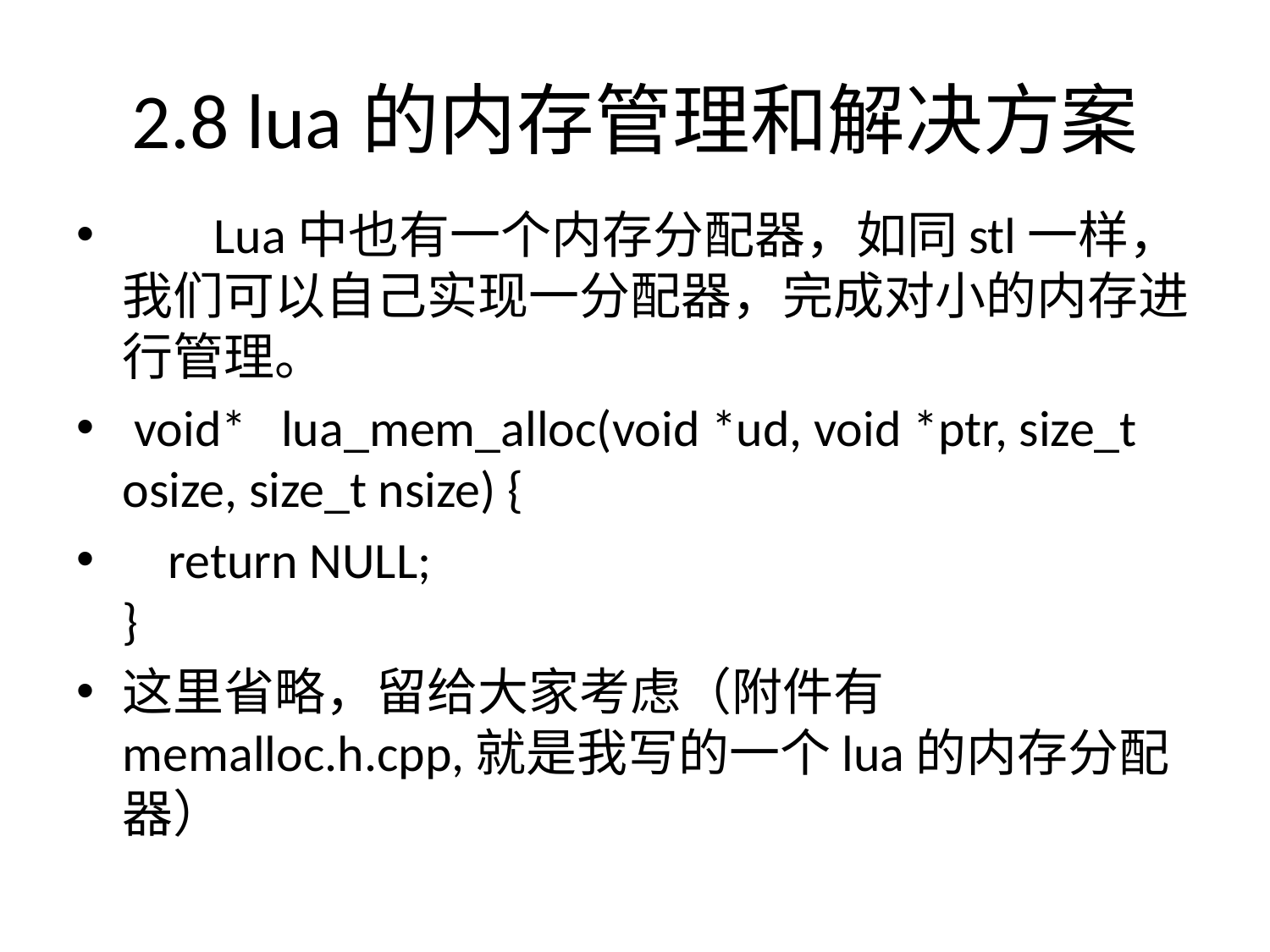

# 2.8 lua的内存管理和解决方案
        Lua中也有一个内存分配器，如同stl一样，我们可以自己实现一分配器，完成对小的内存进行管理。
 void*   lua_mem_alloc(void *ud, void *ptr, size_t osize, size_t nsize) {
    return NULL;
}
这里省略，留给大家考虑（附件有memalloc.h.cpp,就是我写的一个lua的内存分配器）